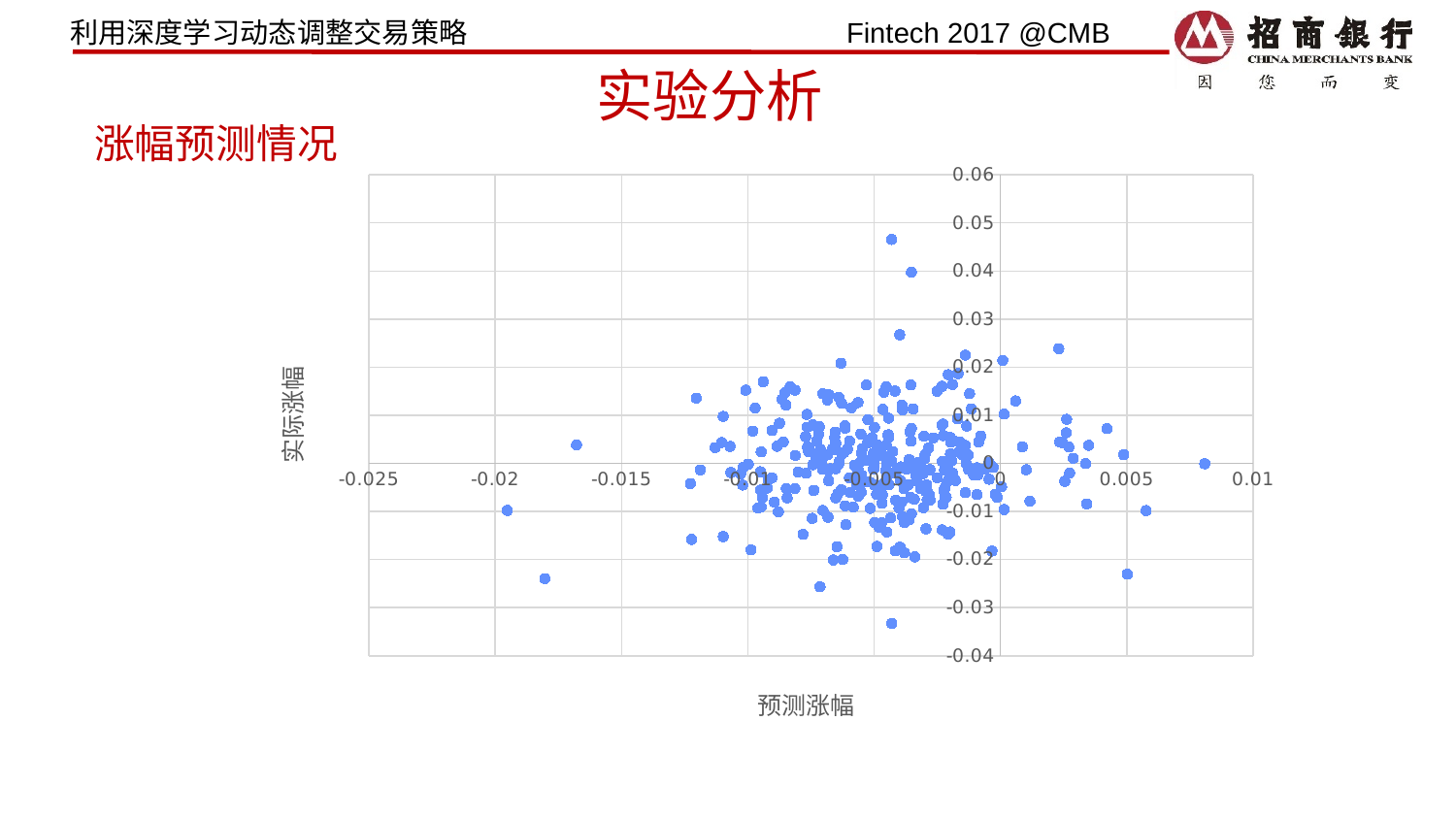

# 实验分析
涨幅预测情况

### Chart

| Category | label |
|---|---|